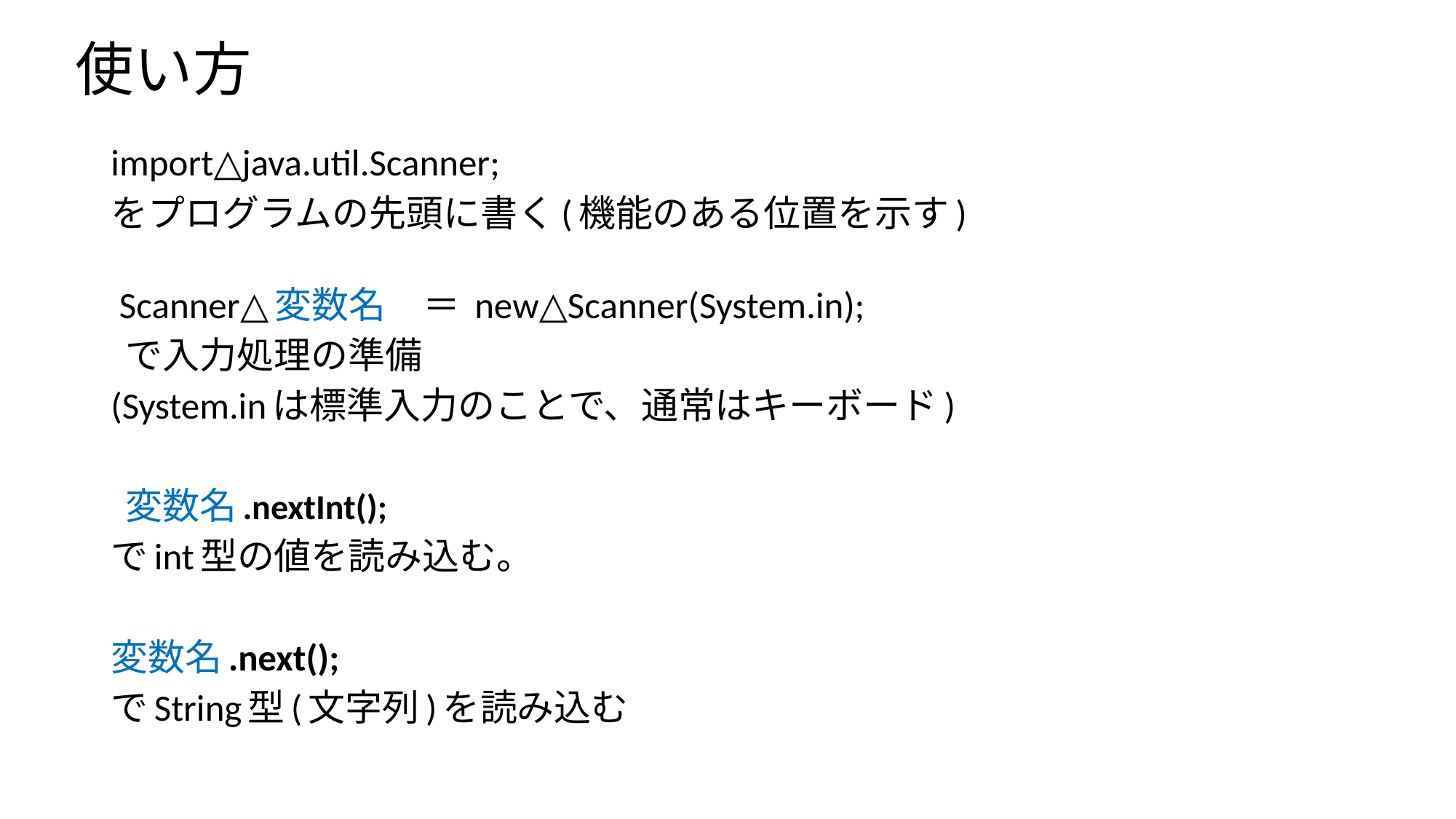

# 使い方
import△java.util.Scanner;
をプログラムの先頭に書く(機能のある位置を示す)

 Scanner△変数名　＝ new△Scanner(System.in);
 で入力処理の準備
(System.inは標準入力のことで、通常はキーボード)

 変数名.nextInt();
でint型の値を読み込む。

変数名.next();
でString型(文字列)を読み込む